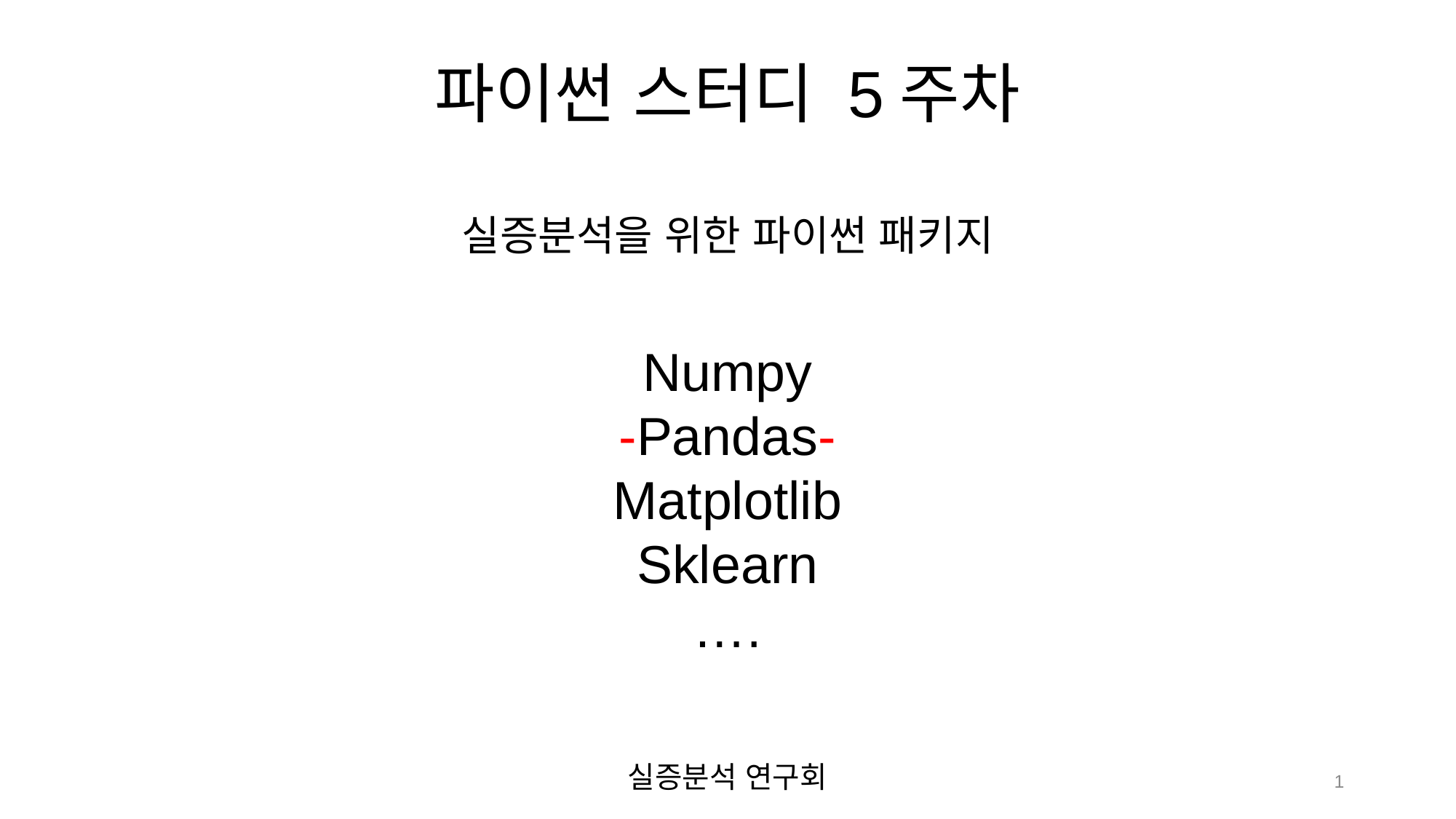

# 파이썬 스터디 5주차 실증분석을 위한 파이썬 패키지 Numpy -Pandas- Matplotlib Sklearn …. 실증분석 연구회
1